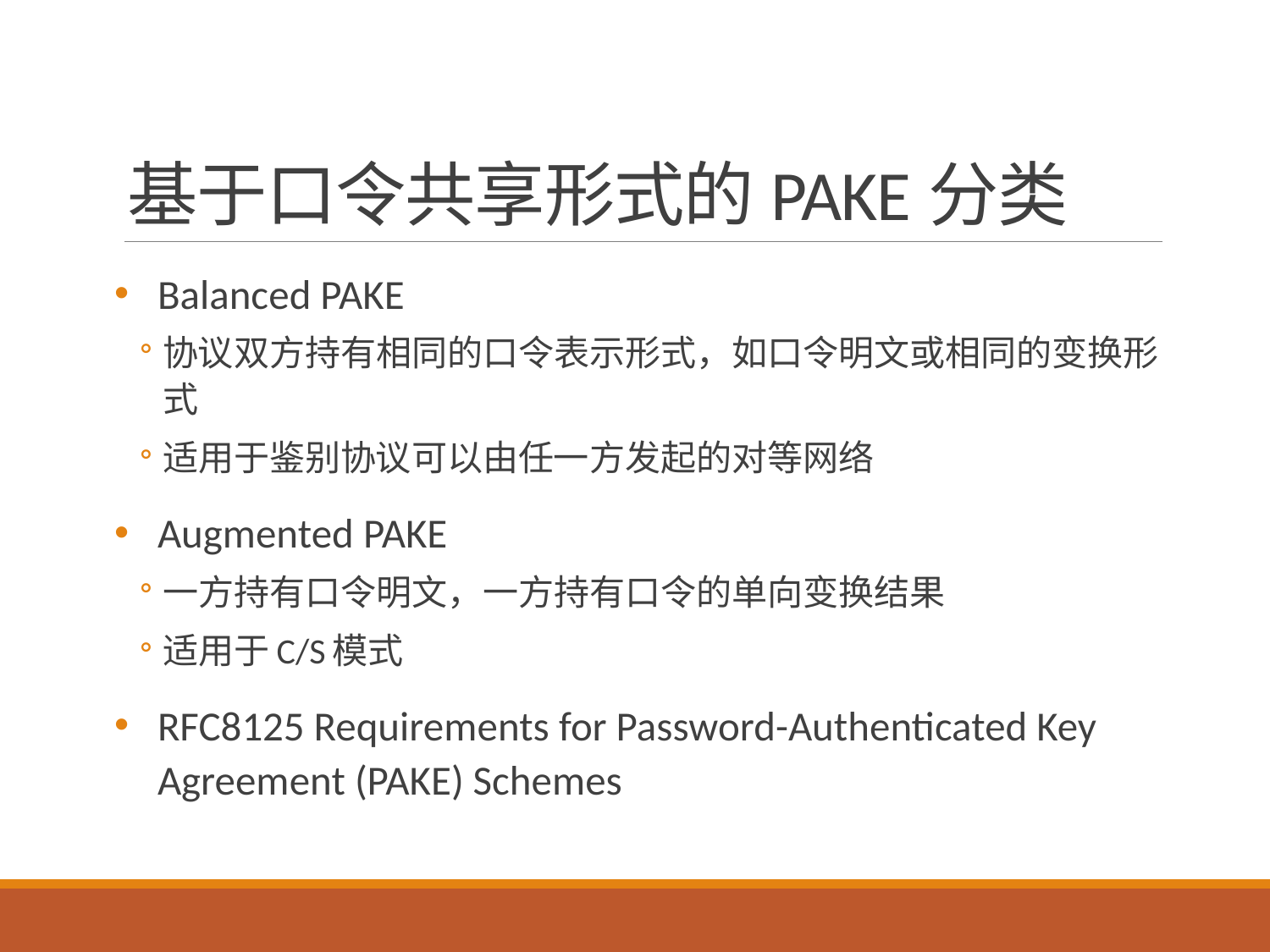

# 基于口令共享形式的PAKE分类
Balanced PAKE
协议双方持有相同的口令表示形式，如口令明文或相同的变换形式
适用于鉴别协议可以由任一方发起的对等网络
Augmented PAKE
一方持有口令明文，一方持有口令的单向变换结果
适用于C/S模式
RFC8125 Requirements for Password-Authenticated Key Agreement (PAKE) Schemes
43